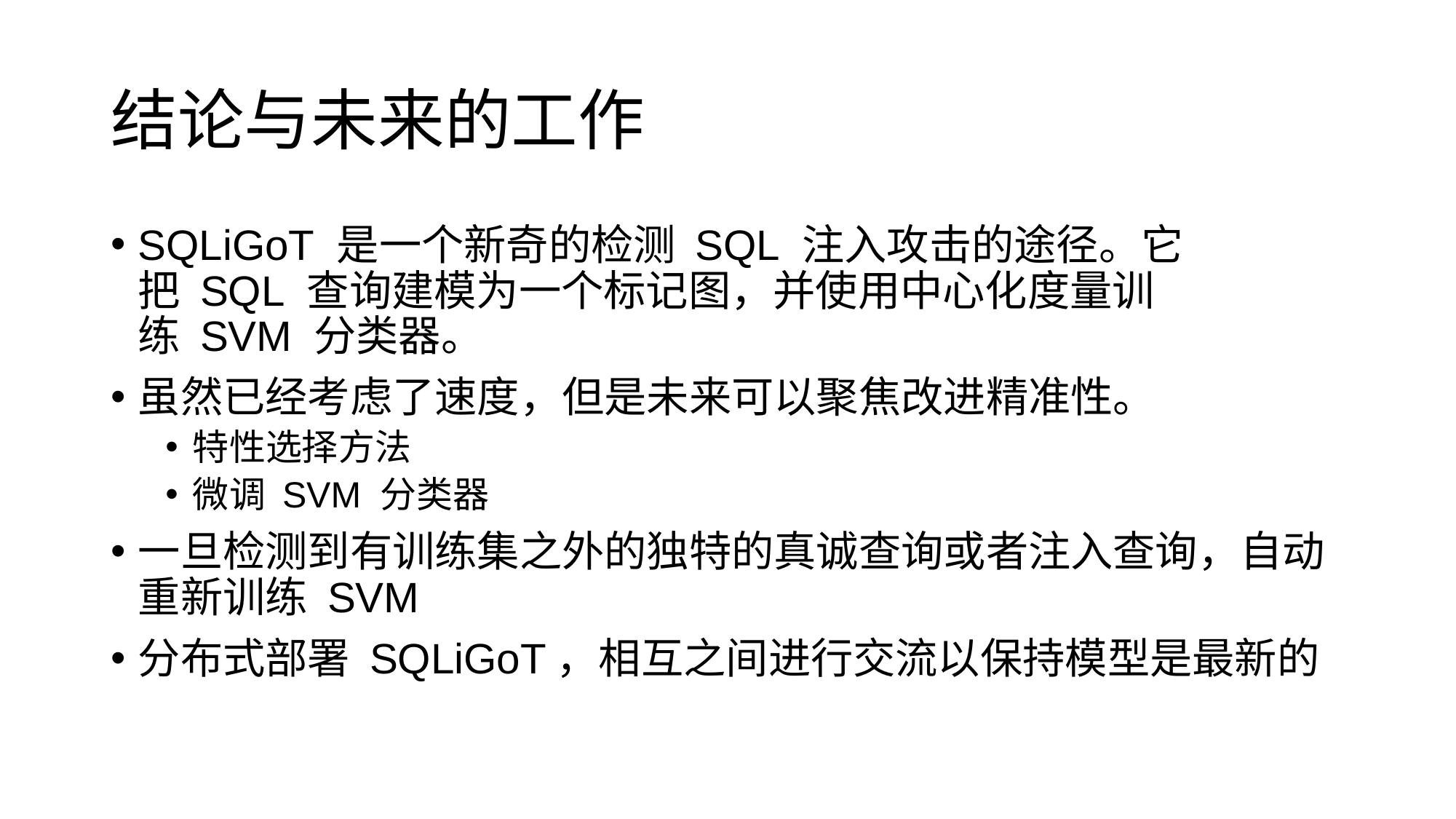

# 结论与未来的工作
SQLiGoT 是一个新奇的检测 SQL 注入攻击的途径。它把 SQL 查询建模为一个标记图，并使用中心化度量训练 SVM 分类器。
虽然已经考虑了速度，但是未来可以聚焦改进精准性。
特性选择方法
微调 SVM 分类器
一旦检测到有训练集之外的独特的真诚查询或者注入查询，自动重新训练 SVM
分布式部署 SQLiGoT，相互之间进行交流以保持模型是最新的